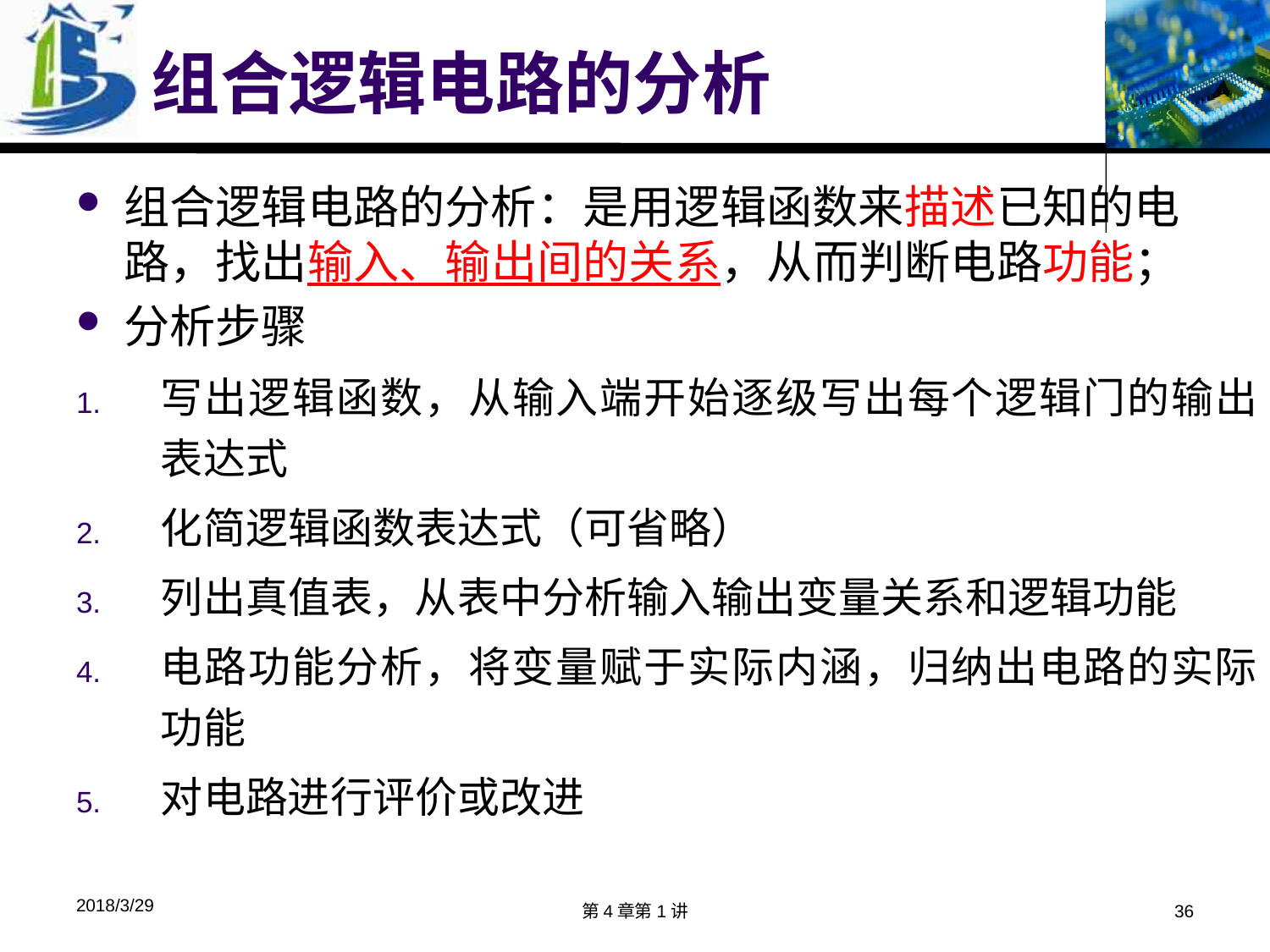

# 组合逻辑电路的分析
组合逻辑电路的分析：是用逻辑函数来描述已知的电路，找出输入、输出间的关系，从而判断电路功能；
分析步骤
写出逻辑函数，从输入端开始逐级写出每个逻辑门的输出表达式
化简逻辑函数表达式（可省略）
列出真值表，从表中分析输入输出变量关系和逻辑功能
电路功能分析，将变量赋于实际内涵，归纳出电路的实际功能
对电路进行评价或改进
2018/3/29
第4章第1讲
36